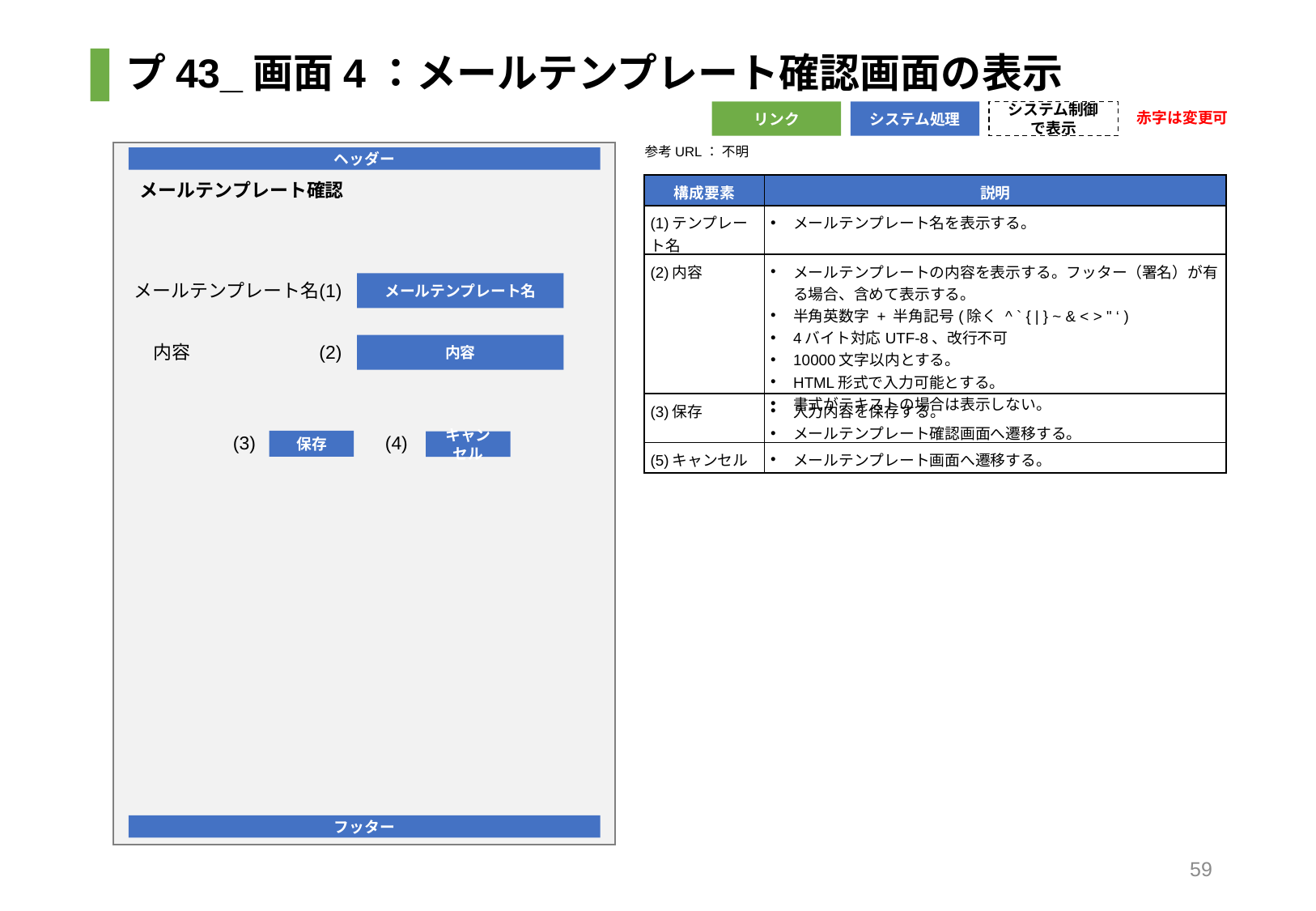

# プ43_画面4：メールテンプレート確認画面の表示
赤字は変更可
リンク
システム処理
システム制御で表示
参考URL： 不明

ヘッダー
メールテンプレート確認
| 構成要素 | 説明 |
| --- | --- |
| (1)テンプレート名 | メールテンプレート名を表示する。 |
| (2)内容 | メールテンプレートの内容を表示する。フッター（署名）が有る場合、含めて表示する。 半角英数字 + 半角記号(除く ^ ` { | } ~ & < > " ‘ ) 4バイト対応UTF-8、改行不可 10000文字以内とする。 HTML形式で入力可能とする。 書式がテキストの場合は表示しない。 |
| (3)保存 | 入力内容を保存する。 メールテンプレート確認画面へ遷移する。 |
| (5)キャンセル | メールテンプレート画面へ遷移する。 |
メールテンプレート名
(1)
メールテンプレート名
内容
(2)
内容
(3)
(4)
保存
キャンセル
フッター
59